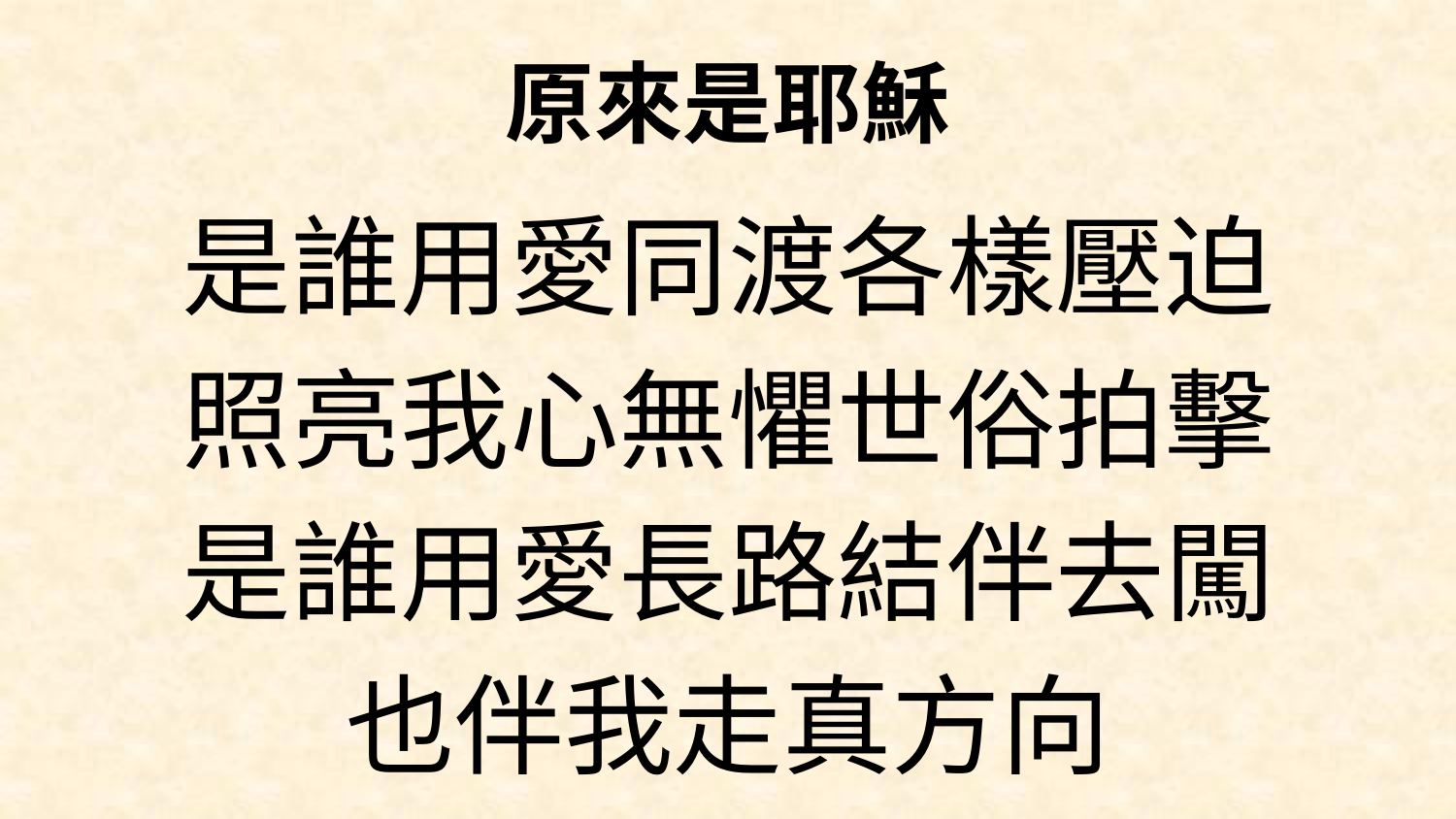

# 原來是耶穌
是誰用愛同渡各樣壓迫
照亮我心無懼世俗拍擊
是誰用愛長路結伴去闖
也伴我走真方向